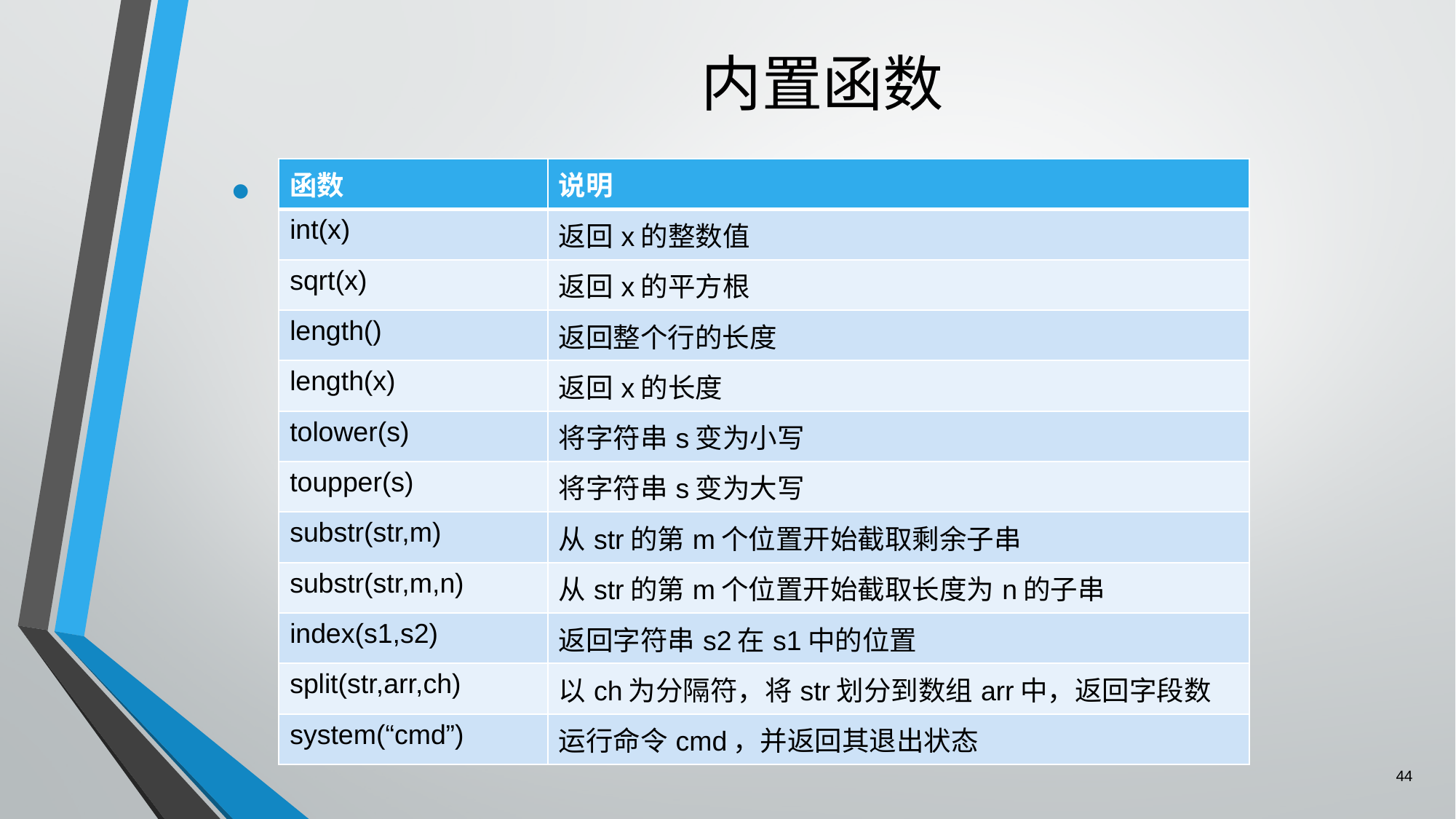

# 内置函数

| 函数 | 说明 |
| --- | --- |
| int(x) | 返回x的整数值 |
| sqrt(x) | 返回x的平方根 |
| length() | 返回整个行的长度 |
| length(x) | 返回x的长度 |
| tolower(s) | 将字符串s变为小写 |
| toupper(s) | 将字符串s变为大写 |
| substr(str,m) | 从str的第m个位置开始截取剩余子串 |
| substr(str,m,n) | 从str的第m个位置开始截取长度为n的子串 |
| index(s1,s2) | 返回字符串s2在s1中的位置 |
| split(str,arr,ch) | 以ch为分隔符，将str划分到数组arr中，返回字段数 |
| system(“cmd”) | 运行命令cmd，并返回其退出状态 |
44